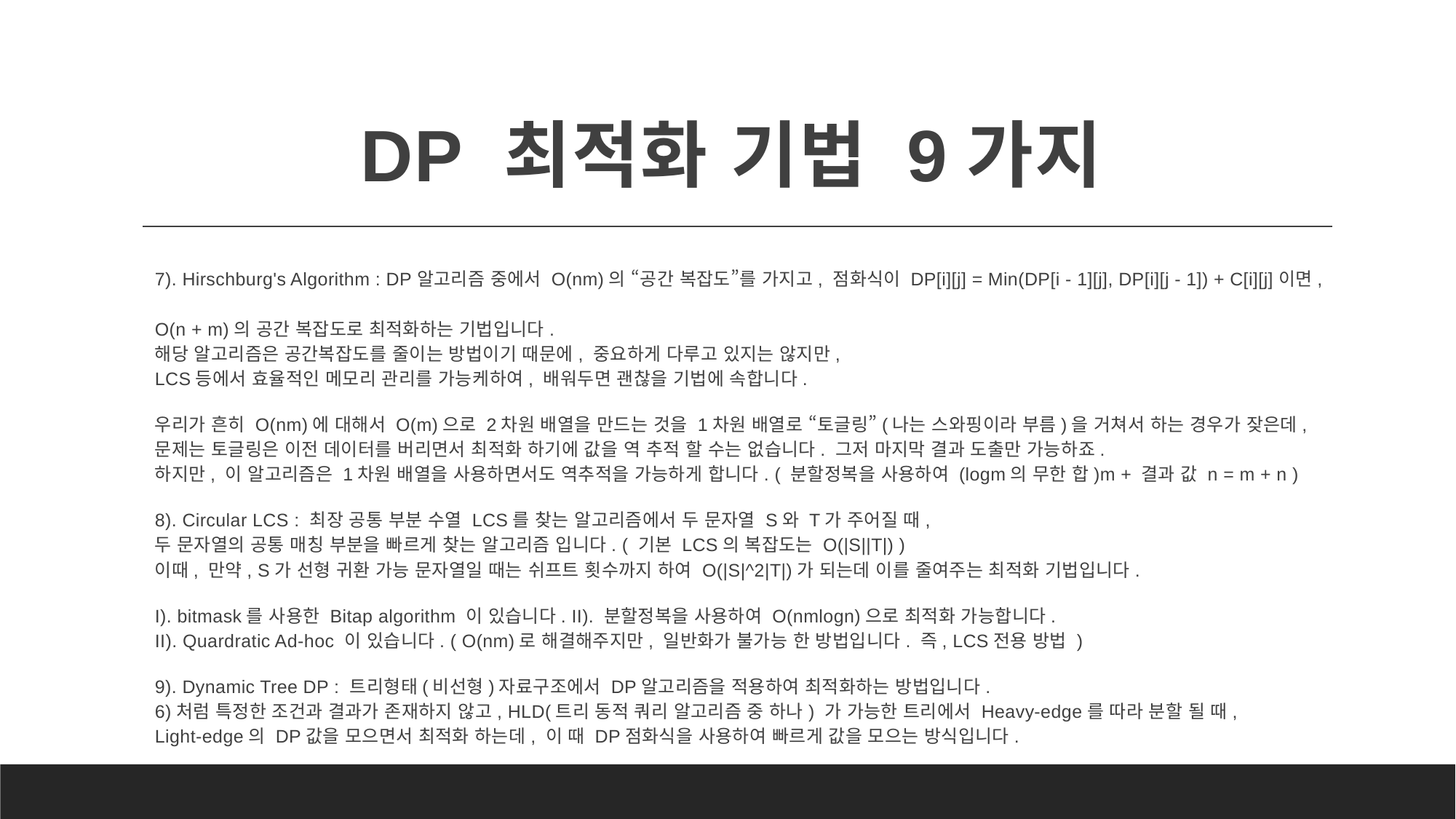

# DP 최적화 기법 9가지
7). Hirschburg's Algorithm : DP알고리즘 중에서 O(nm)의 “공간 복잡도”를 가지고, 점화식이 DP[i][j] = Min(DP[i - 1][j], DP[i][j - 1]) + C[i][j]이면,
O(n + m)의 공간 복잡도로 최적화하는 기법입니다.
해당 알고리즘은 공간복잡도를 줄이는 방법이기 때문에, 중요하게 다루고 있지는 않지만,
LCS등에서 효율적인 메모리 관리를 가능케하여, 배워두면 괜찮을 기법에 속합니다.
우리가 흔히 O(nm)에 대해서 O(m)으로 2차원 배열을 만드는 것을 1차원 배열로 “토글링”(나는 스와핑이라 부름)을 거쳐서 하는 경우가 잦은데,
문제는 토글링은 이전 데이터를 버리면서 최적화 하기에 값을 역 추적 할 수는 없습니다. 그저 마지막 결과 도출만 가능하죠.
하지만, 이 알고리즘은 1차원 배열을 사용하면서도 역추적을 가능하게 합니다. ( 분할정복을 사용하여 (logm의 무한 합)m + 결과 값 n = m + n )
8). Circular LCS : 최장 공통 부분 수열 LCS를 찾는 알고리즘에서 두 문자열 S와 T가 주어질 때,
두 문자열의 공통 매칭 부분을 빠르게 찾는 알고리즘 입니다. ( 기본 LCS의 복잡도는 O(|S||T|) )
이때, 만약, S가 선형 귀환 가능 문자열일 때는 쉬프트 횟수까지 하여 O(|S|^2|T|)가 되는데 이를 줄여주는 최적화 기법입니다.
I). bitmask를 사용한 Bitap algorithm 이 있습니다. II). 분할정복을 사용하여 O(nmlogn)으로 최적화 가능합니다.
II). Quardratic Ad-hoc 이 있습니다. ( O(nm)로 해결해주지만, 일반화가 불가능 한 방법입니다. 즉, LCS전용 방법 )
9). Dynamic Tree DP : 트리형태(비선형)자료구조에서 DP알고리즘을 적용하여 최적화하는 방법입니다.
6)처럼 특정한 조건과 결과가 존재하지 않고, HLD(트리 동적 쿼리 알고리즘 중 하나) 가 가능한 트리에서 Heavy-edge를 따라 분할 될 때,
Light-edge의 DP값을 모으면서 최적화 하는데, 이 때 DP점화식을 사용하여 빠르게 값을 모으는 방식입니다.